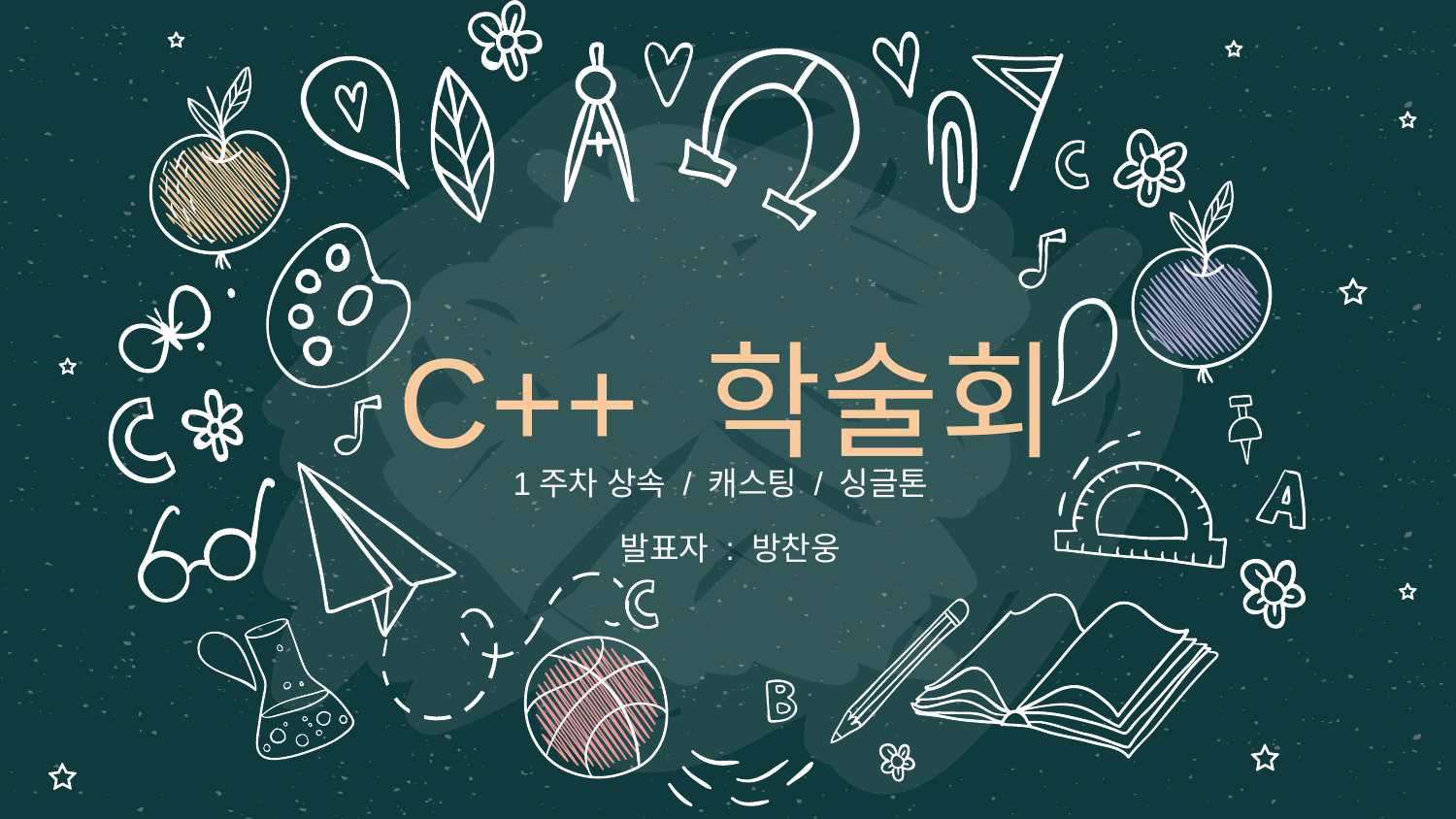

# C++ 학술회

1주차 상속 / 캐스팅 / 싱글톤

발표자 : 방찬웅